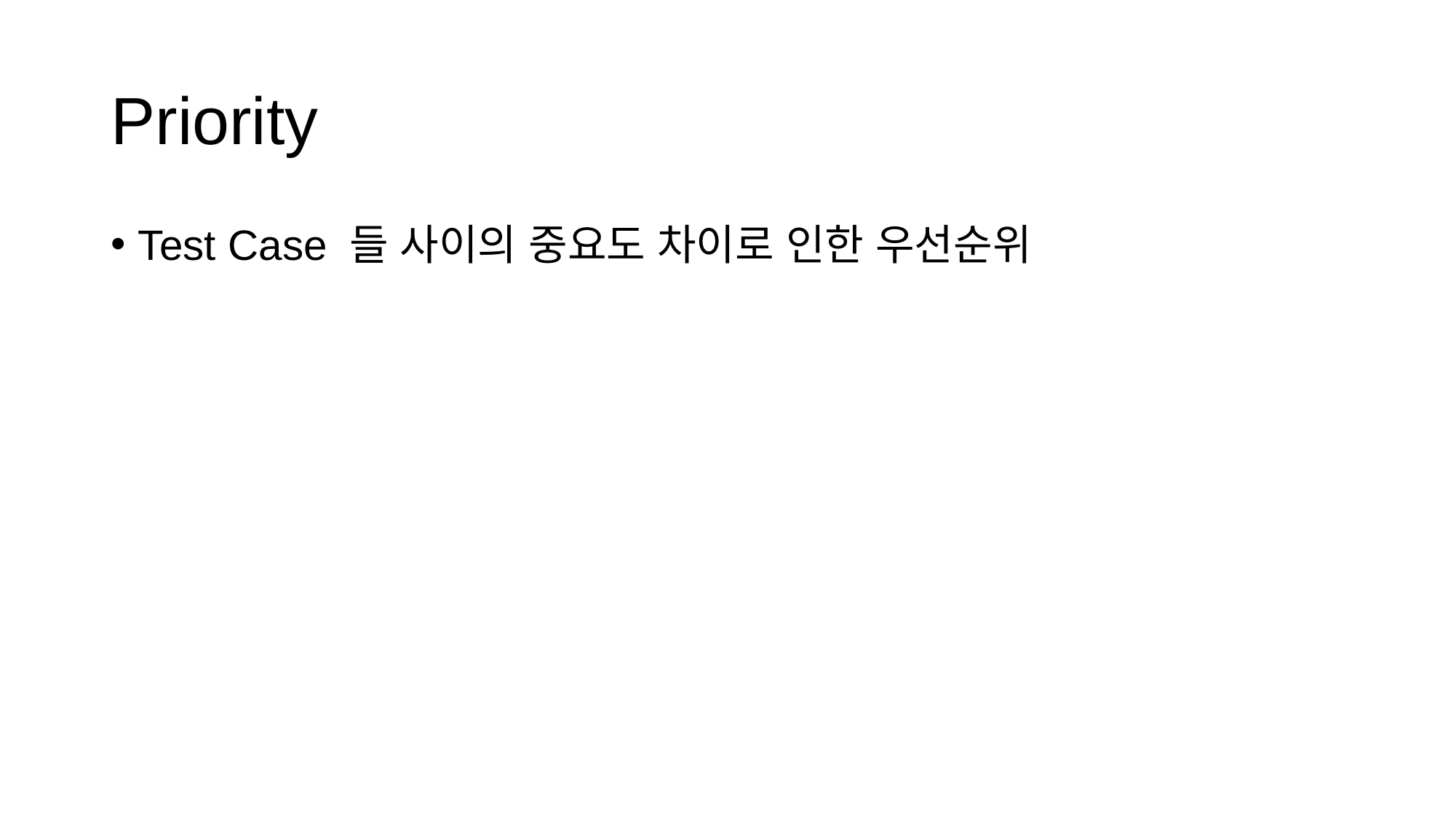

# Priority
Test Case 들 사이의 중요도 차이로 인한 우선순위